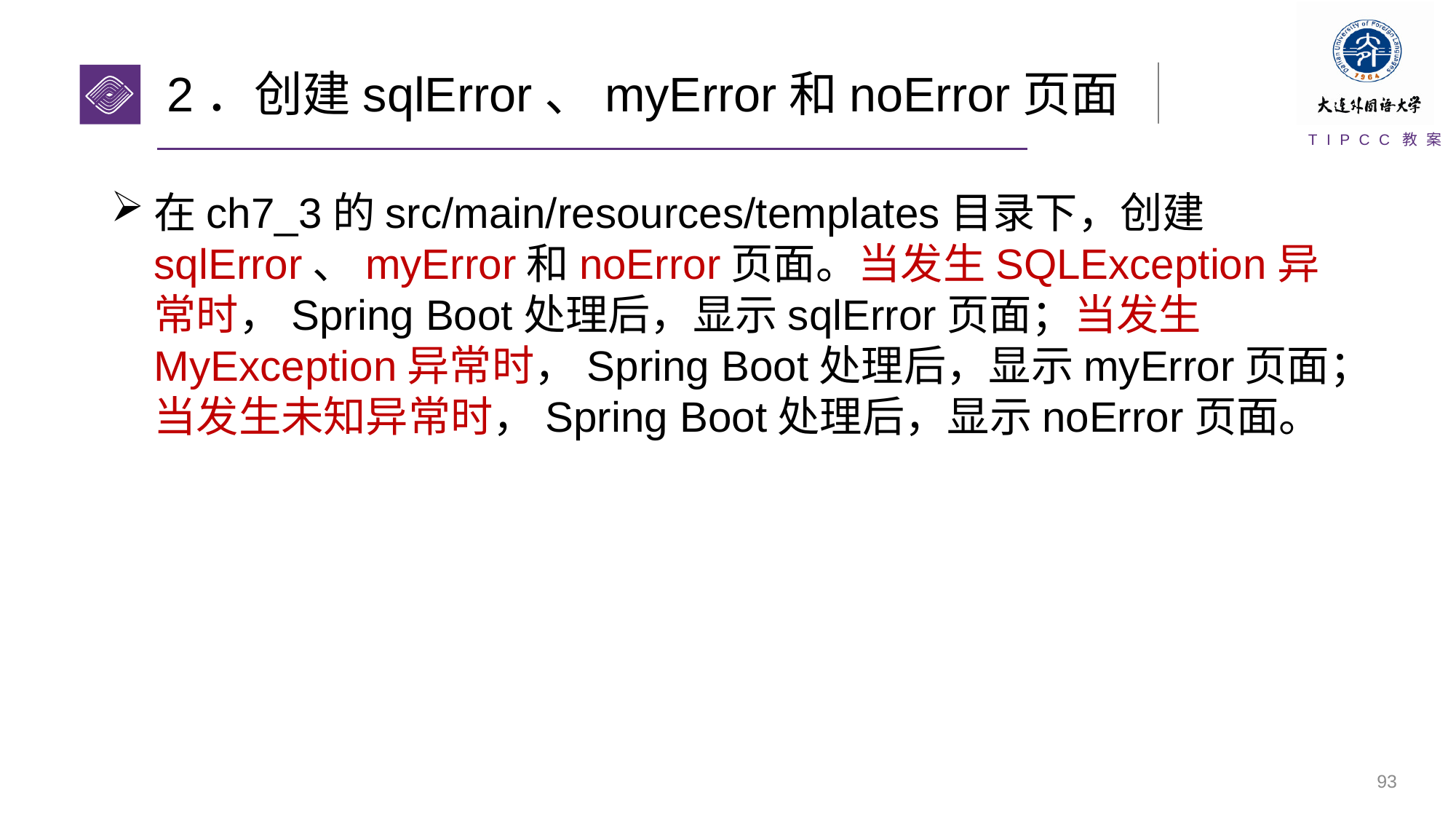

# 2．创建sqlError、myError和noError页面
在ch7_3的src/main/resources/templates目录下，创建sqlError、myError和noError页面。当发生SQLException异常时，Spring Boot处理后，显示sqlError页面；当发生MyException异常时，Spring Boot处理后，显示myError页面；当发生未知异常时，Spring Boot处理后，显示noError页面。
93